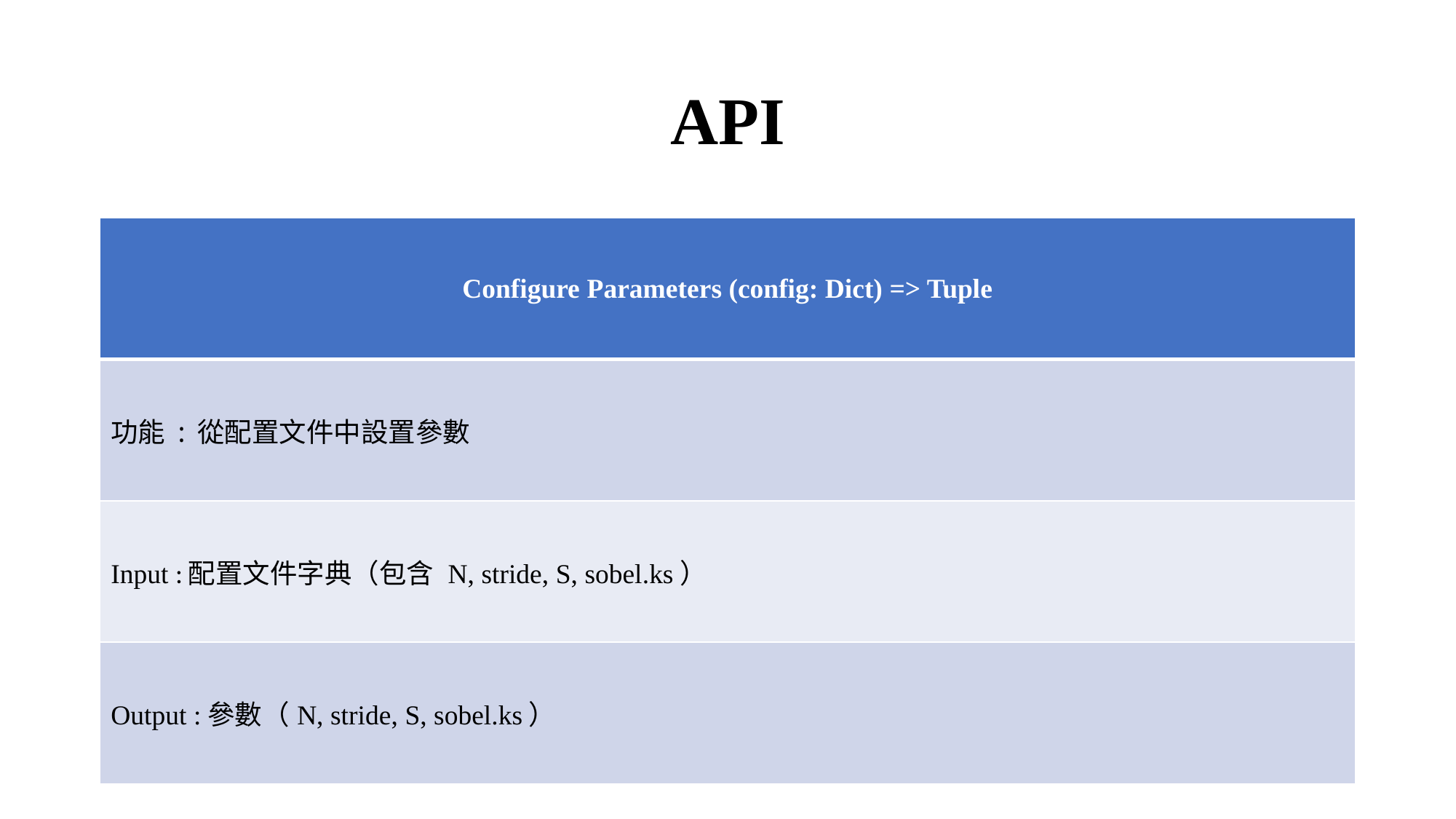

# API
| Configure Parameters (config: Dict) => Tuple |
| --- |
| 功能:從配置文件中設置參數 |
| Input :配置文件字典（包含 N, stride, S, sobel.ks） |
| Output :參數（N, stride, S, sobel.ks） |